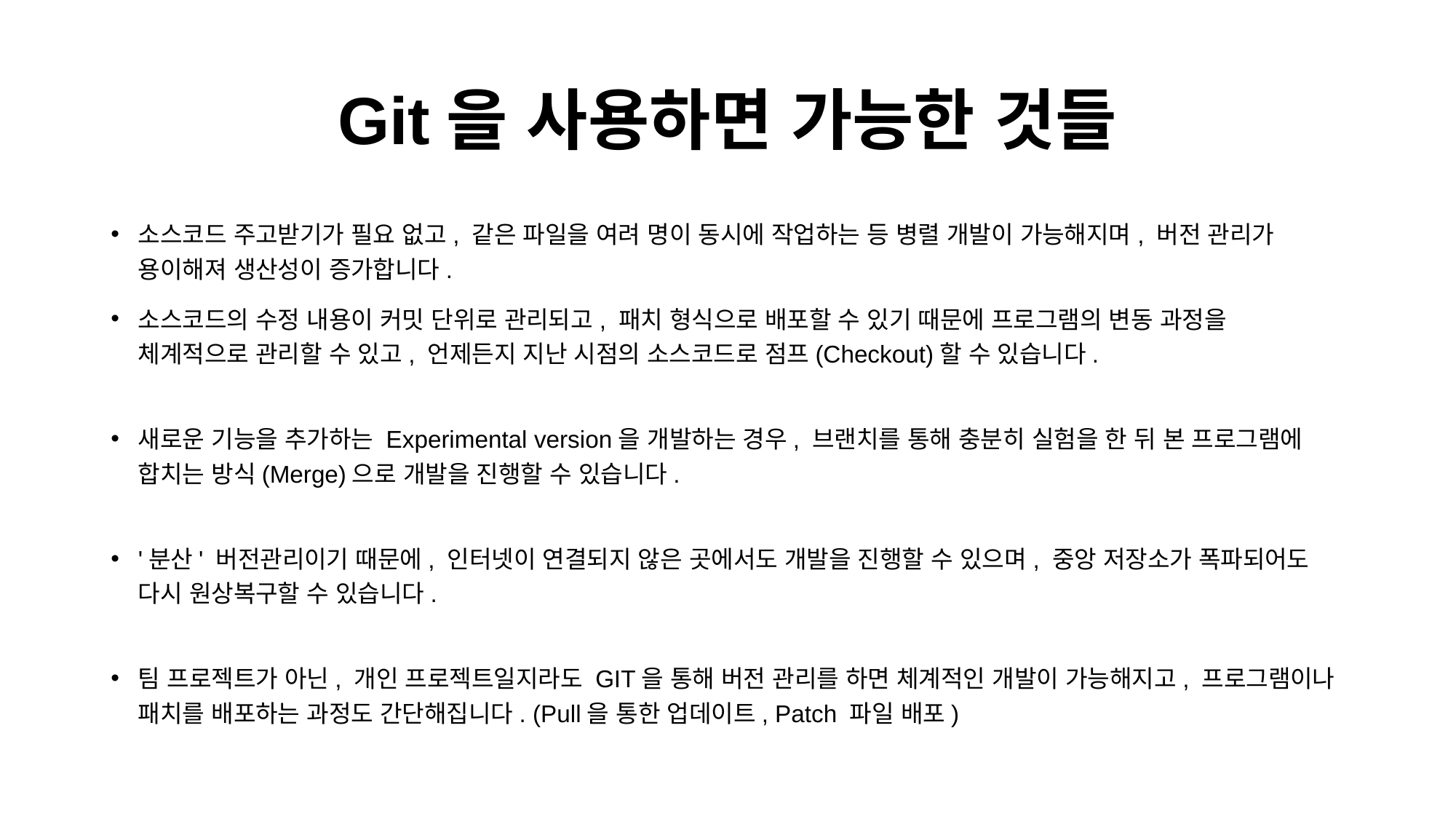

# Git을 사용하면 가능한 것들
소스코드 주고받기가 필요 없고, 같은 파일을 여려 명이 동시에 작업하는 등 병렬 개발이 가능해지며, 버전 관리가 용이해져 생산성이 증가합니다.
소스코드의 수정 내용이 커밋 단위로 관리되고, 패치 형식으로 배포할 수 있기 때문에 프로그램의 변동 과정을 체계적으로 관리할 수 있고, 언제든지 지난 시점의 소스코드로 점프(Checkout)할 수 있습니다.
새로운 기능을 추가하는 Experimental version을 개발하는 경우, 브랜치를 통해 충분히 실험을 한 뒤 본 프로그램에 합치는 방식(Merge)으로 개발을 진행할 수 있습니다.
'분산' 버전관리이기 때문에, 인터넷이 연결되지 않은 곳에서도 개발을 진행할 수 있으며, 중앙 저장소가 폭파되어도 다시 원상복구할 수 있습니다.
팀 프로젝트가 아닌, 개인 프로젝트일지라도 GIT을 통해 버전 관리를 하면 체계적인 개발이 가능해지고, 프로그램이나 패치를 배포하는 과정도 간단해집니다. (Pull을 통한 업데이트, Patch 파일 배포)